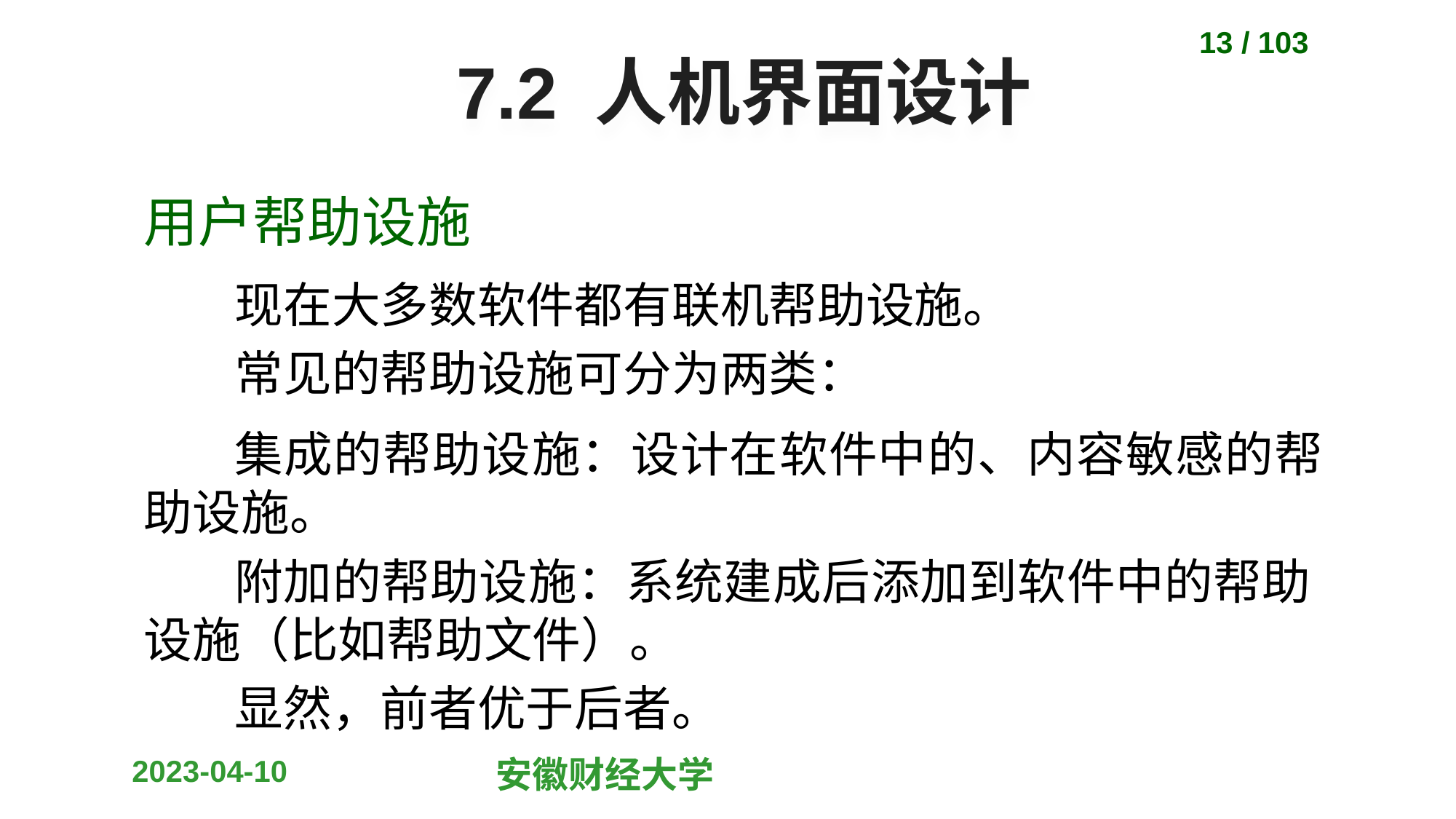

13 / 103
# 7.2 人机界面设计
用户帮助设施
现在大多数软件都有联机帮助设施。
常见的帮助设施可分为两类：
集成的帮助设施：设计在软件中的、内容敏感的帮助设施。
附加的帮助设施：系统建成后添加到软件中的帮助设施（比如帮助文件）。
显然，前者优于后者。
2023-04-10
安徽财经大学